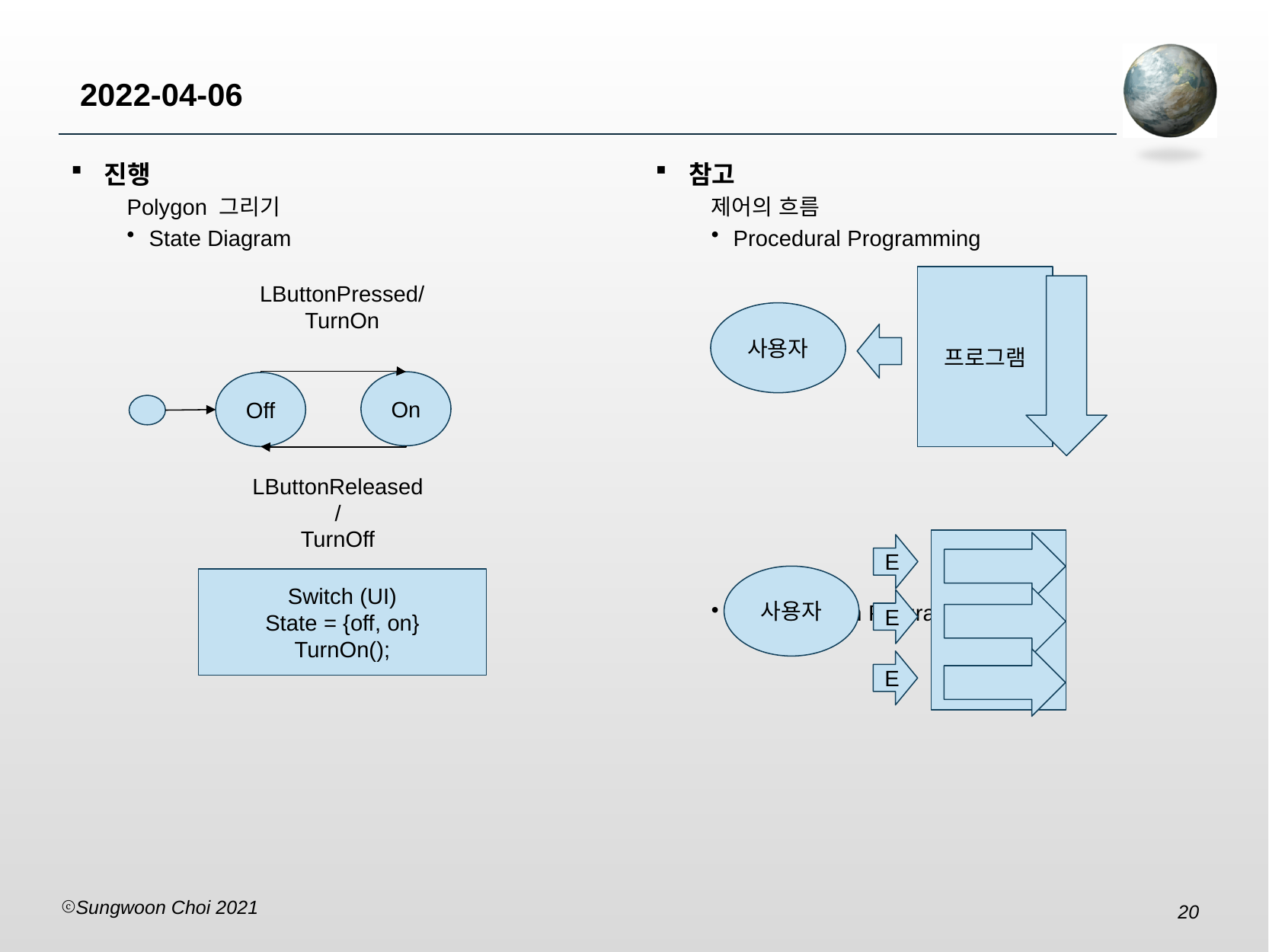

# 2022-04-06
진행
Polygon 그리기
State Diagram
참고
제어의 흐름
Procedural Programming

Event-Driven Programming

Transaction
A set of events
프로그램

LButtonPressed/
TurnOn
사용자

On
Off

LButtonReleased/
TurnOff

프로그램
E

사용자
Switch (UI)
State = {off, on}
TurnOn();
E

E
Sungwoon Choi 2021
20